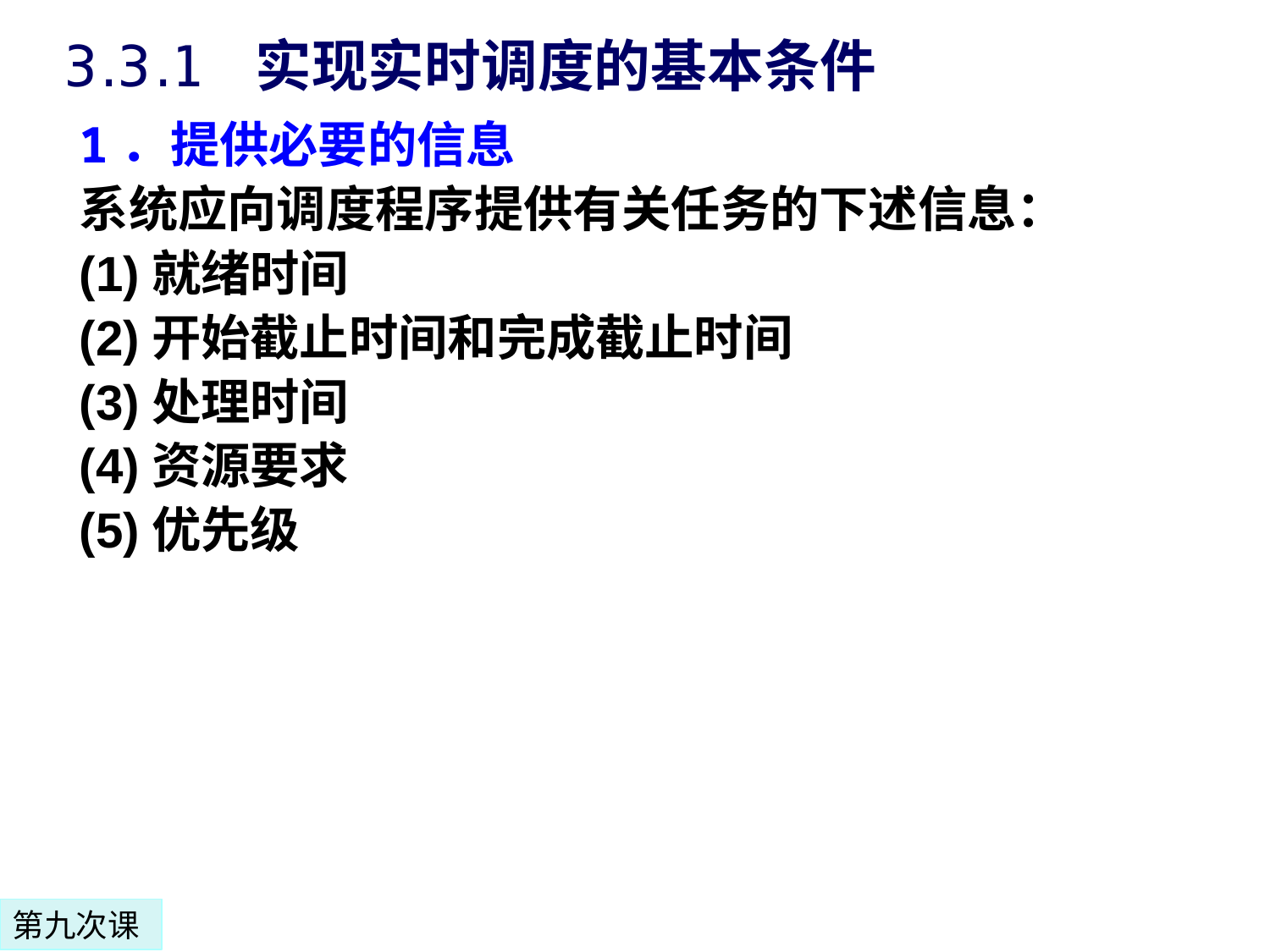

# 3.3.1  实现实时调度的基本条件
1．提供必要的信息
系统应向调度程序提供有关任务的下述信息：
(1)就绪时间
(2)开始截止时间和完成截止时间
(3)处理时间
(4)资源要求
(5)优先级
64
第九次课